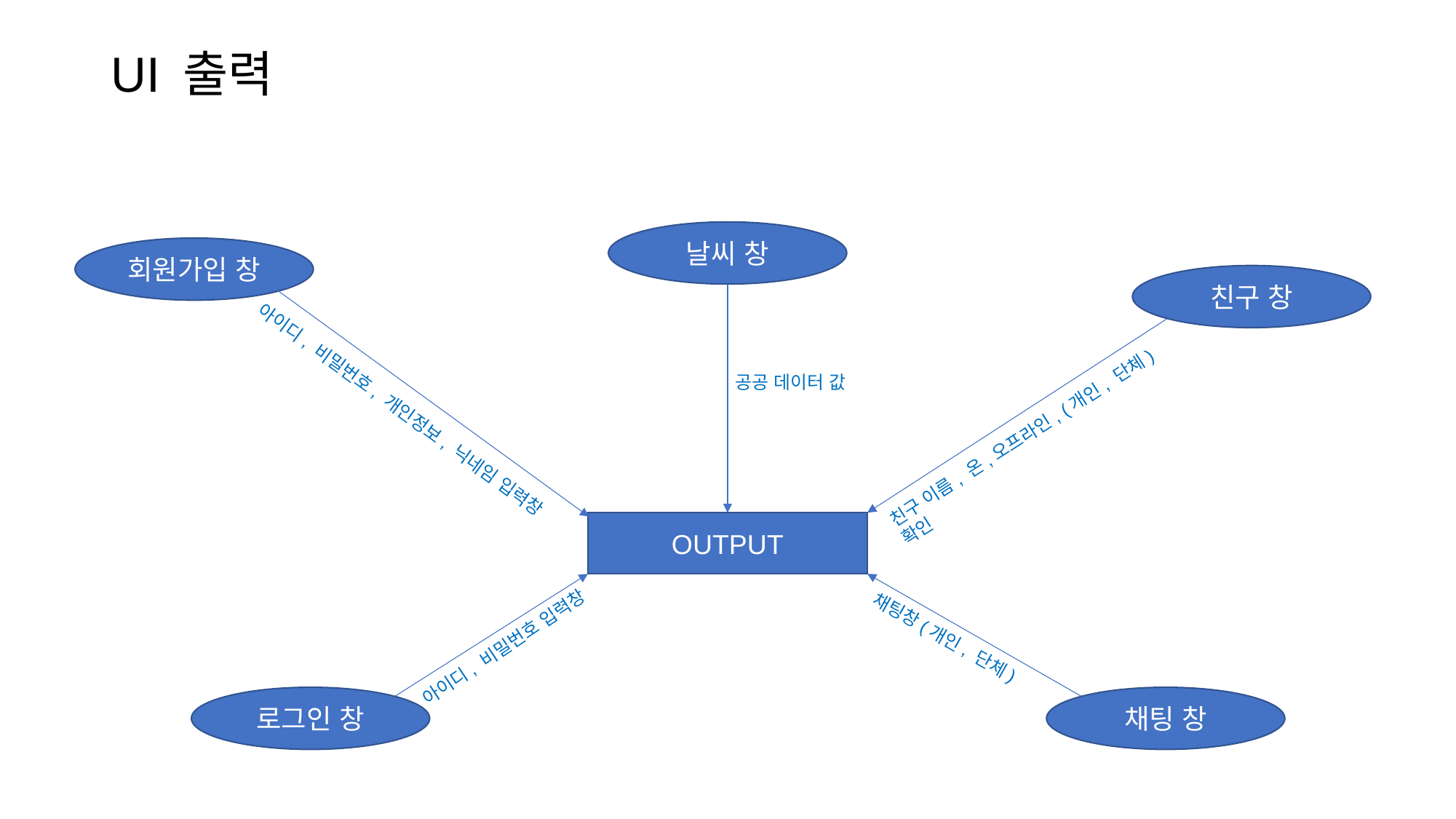

# UI 출력
날씨 창
회원가입 창
친구 창
공공 데이터 값
아이디, 비밀번호, 개인정보, 닉네임 입력창
친구 이름, 온,오프라인, (개인, 단체) 확인
OUTPUT
아이디, 비밀번호 입력창
채팅창(개인, 단체)
로그인 창
채팅 창